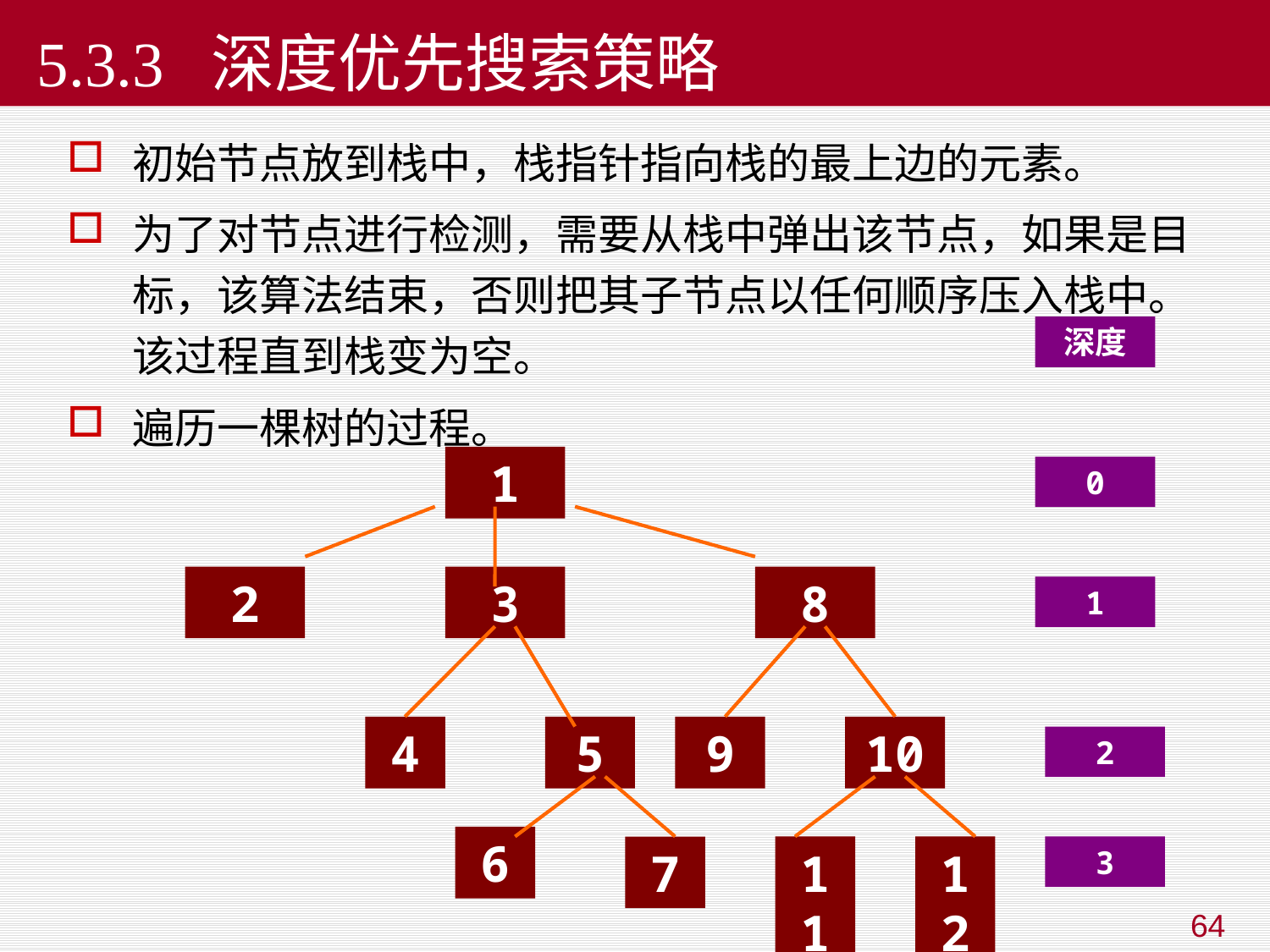

# 5.3.3  深度优先搜索策略

初始节点放到栈中，栈指针指向栈的最上边的元素。
为了对节点进行检测，需要从栈中弹出该节点，如果是目标，该算法结束，否则把其子节点以任何顺序压入栈中。该过程直到栈变为空。
遍历一棵树的过程。
深度
1
0

2
3
8
1

4
5
9
10
2

6
7
11
12
3
64